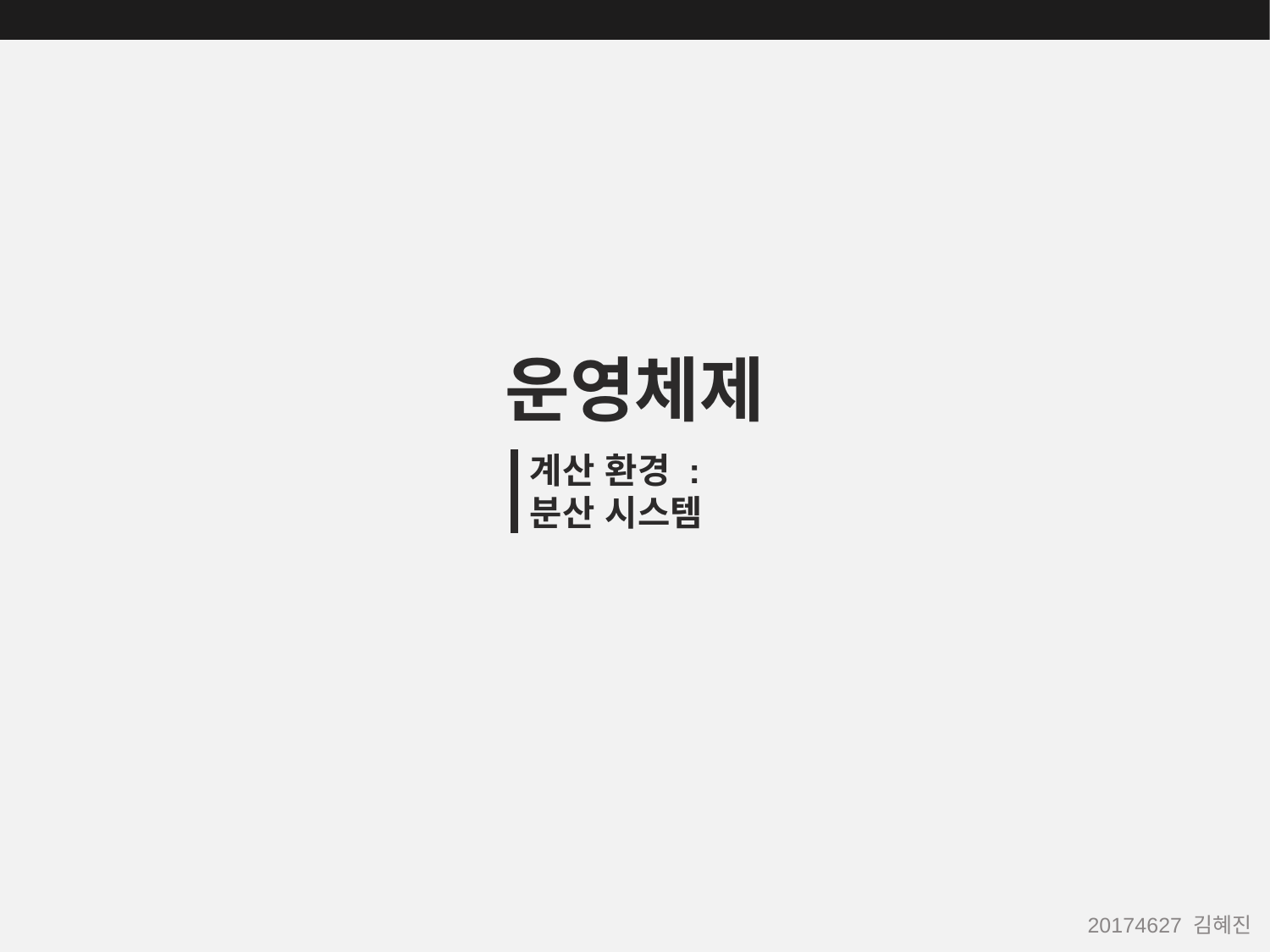

운영체제
계산 환경 :
분산 시스템

20174627 김혜진